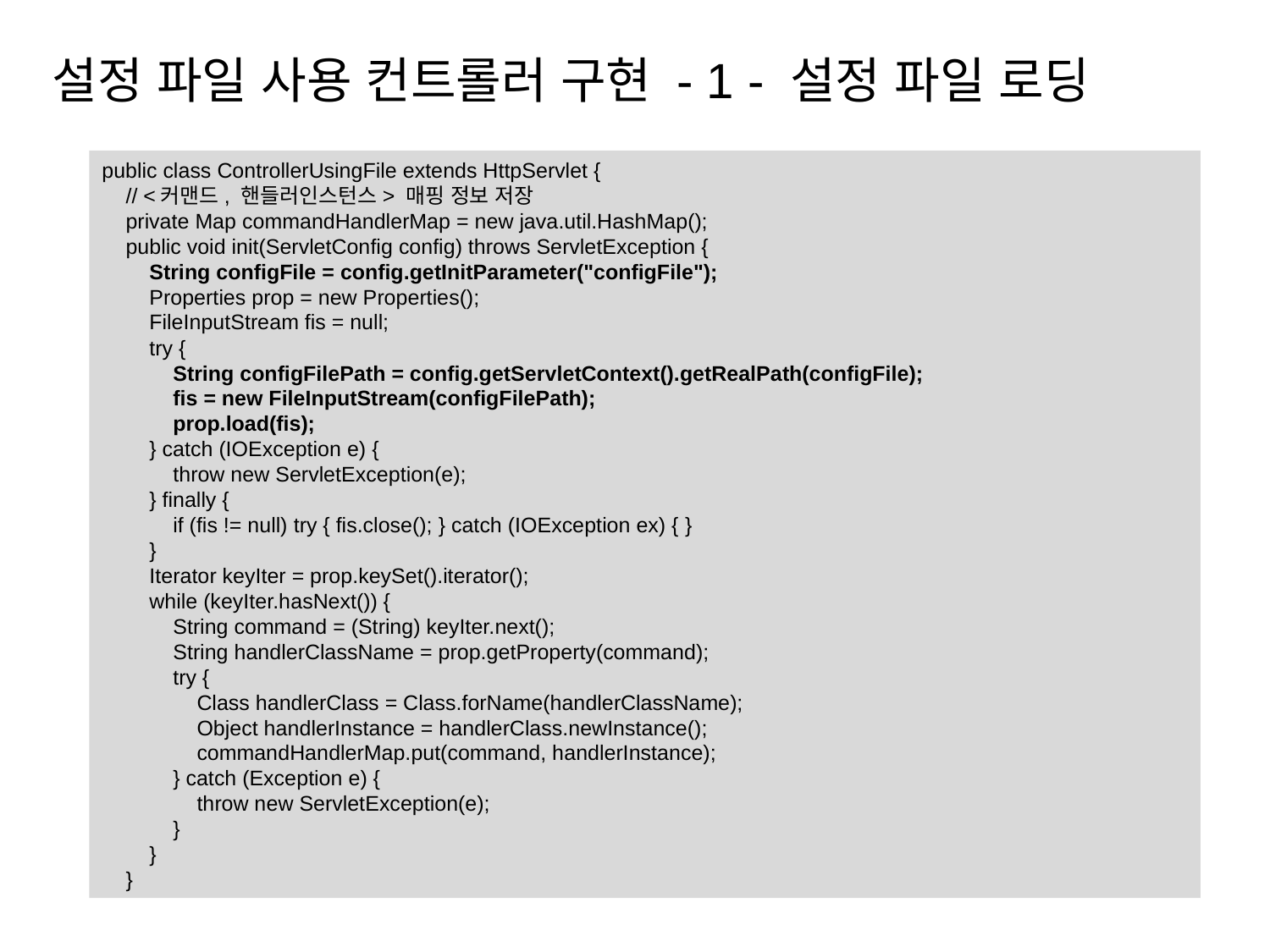

# 설정 파일 사용 컨트롤러 구현 - 1 - 설정 파일 로딩
public class ControllerUsingFile extends HttpServlet {
    // <커맨드, 핸들러인스턴스> 매핑 정보 저장
    private Map commandHandlerMap = new java.util.HashMap();
    public void init(ServletConfig config) throws ServletException {
        String configFile = config.getInitParameter("configFile");
        Properties prop = new Properties();
        FileInputStream fis = null;
        try {
            String configFilePath = config.getServletContext().getRealPath(configFile);
            fis = new FileInputStream(configFilePath);
            prop.load(fis);
        } catch (IOException e) {
            throw new ServletException(e);
        } finally {
            if (fis != null) try { fis.close(); } catch (IOException ex) { }
        }
        Iterator keyIter = prop.keySet().iterator();
        while (keyIter.hasNext()) {
            String command = (String) keyIter.next();
            String handlerClassName = prop.getProperty(command);
            try {
                Class handlerClass = Class.forName(handlerClassName);
                Object handlerInstance = handlerClass.newInstance();
                commandHandlerMap.put(command, handlerInstance);
            } catch (Exception e) {
                throw new ServletException(e);
            }
        }
    }